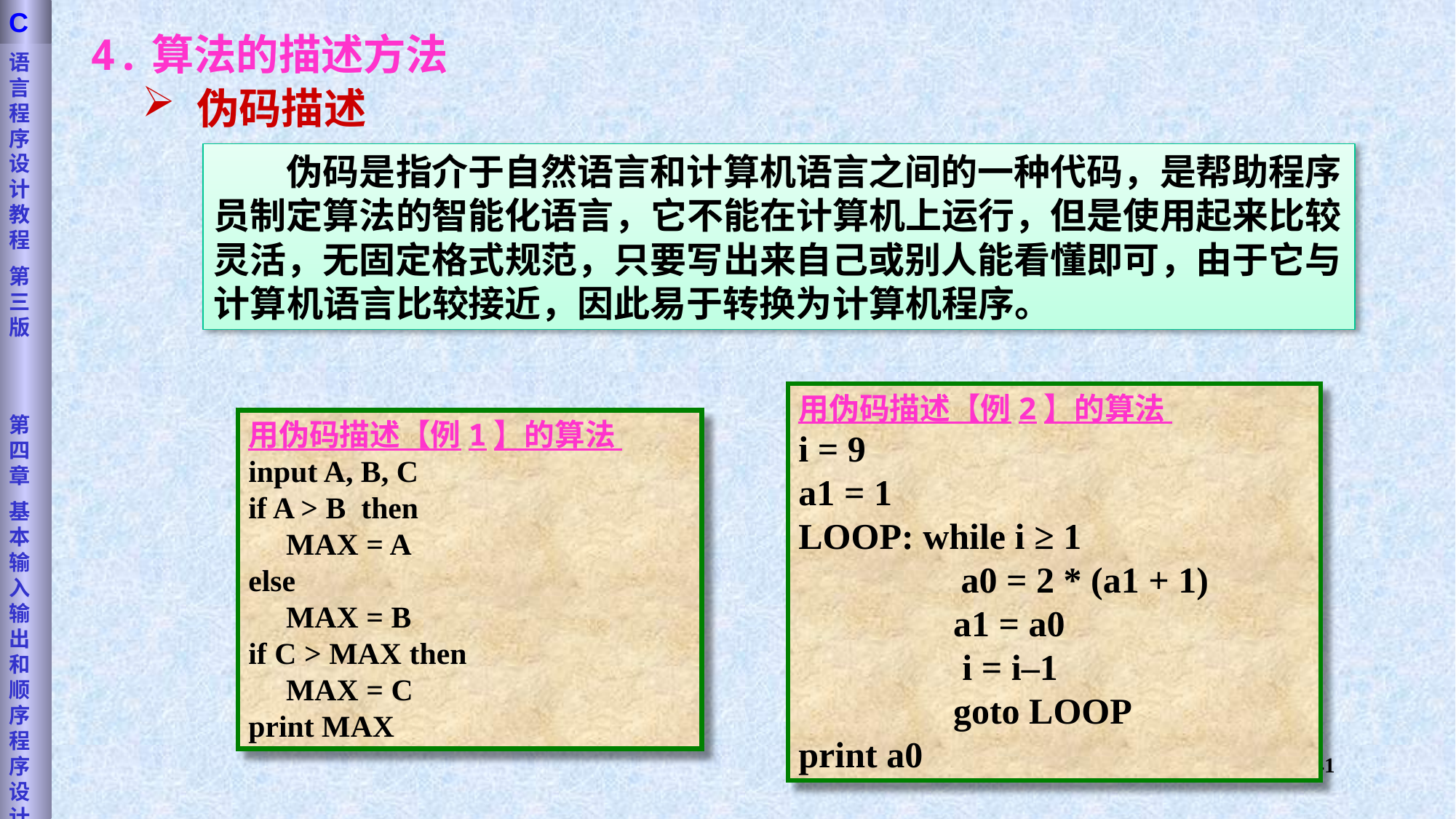

语言程序设计教程
第三版

第四章
基本输入输出和顺序程序设计
C
4.算法的描述方法
伪码描述
　　伪码是指介于自然语言和计算机语言之间的一种代码，是帮助程序员制定算法的智能化语言，它不能在计算机上运行，但是使用起来比较灵活，无固定格式规范，只要写出来自己或别人能看懂即可，由于它与计算机语言比较接近，因此易于转换为计算机程序。
用伪码描述【例2】的算法
i = 9
a1 = 1
LOOP: while i ≥ 1
　　　　 a0 = 2 * (a1 + 1)
                 a1 = a0
                  i = i–1
                 goto LOOP
print a0
用伪码描述【例1】的算法
input A, B, C
if A > B  then
　MAX = A
else
　MAX = B
if C > MAX then
　MAX = C
print MAX
41